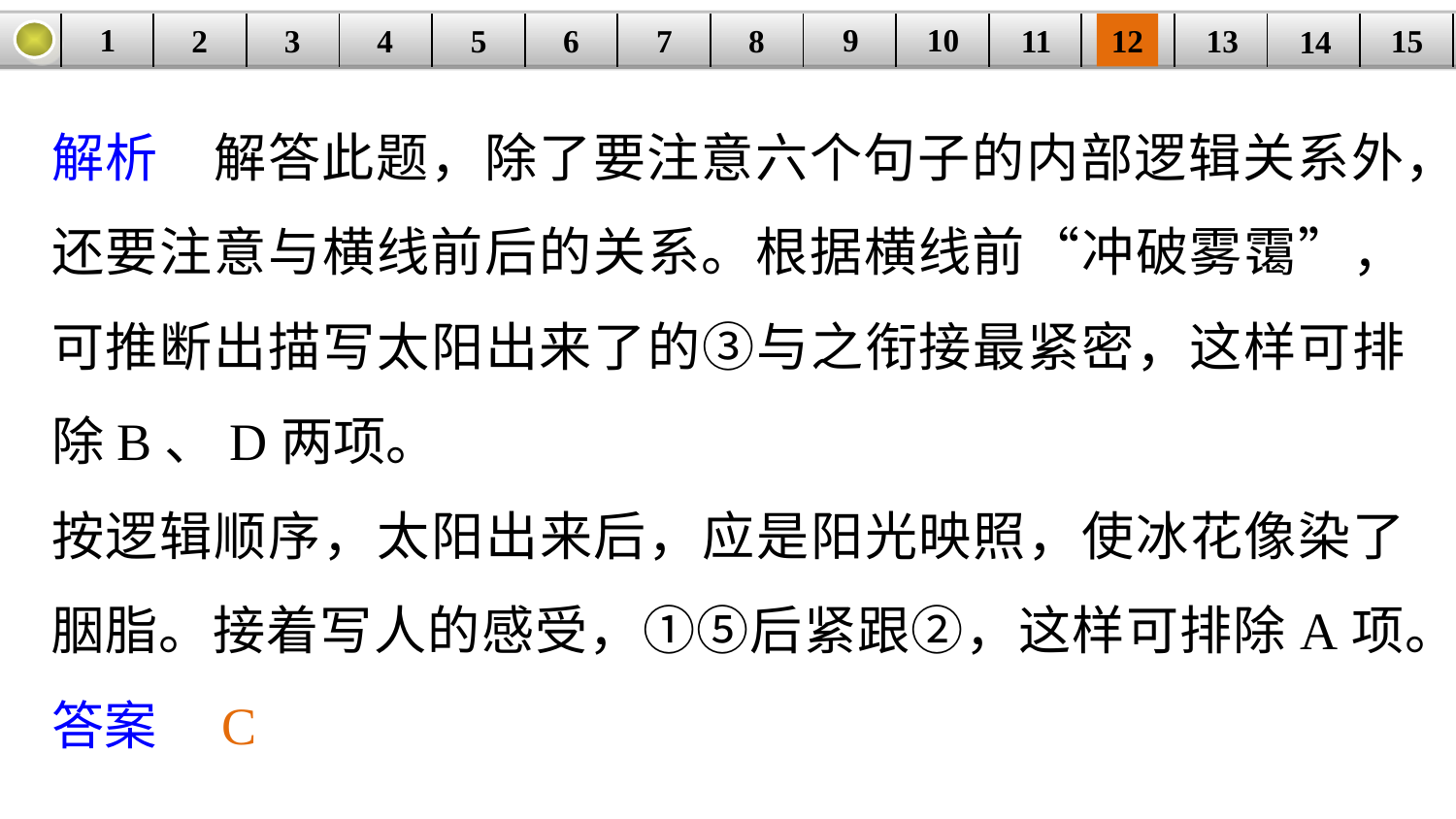

9
10
1
3
4
5
6
8
11
2
12
15
|  |  |  |  |  |  |  |  |  |  |  |  |  |  |  |
| --- | --- | --- | --- | --- | --- | --- | --- | --- | --- | --- | --- | --- | --- | --- |
7
13
14

解析　解答此题，除了要注意六个句子的内部逻辑关系外，还要注意与横线前后的关系。根据横线前“冲破雾霭”，可推断出描写太阳出来了的③与之衔接最紧密，这样可排除B、D两项。
按逻辑顺序，太阳出来后，应是阳光映照，使冰花像染了胭脂。接着写人的感受，①⑤后紧跟②，这样可排除A项。
答案　C